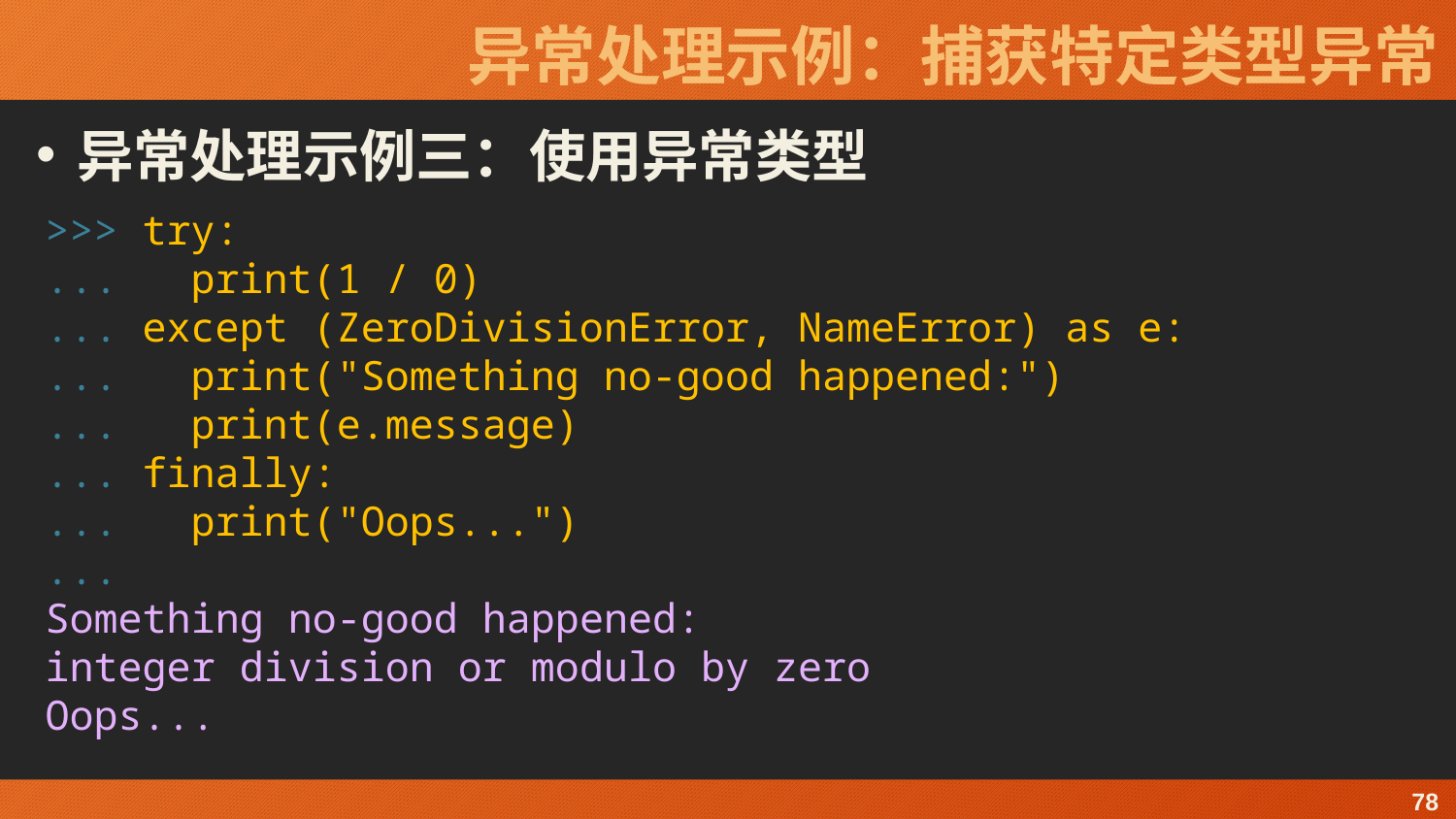

# 异常处理示例：捕获特定类型异常
异常处理示例三：使用异常类型
>>> try:
...   print(1 / 0)
... except (ZeroDivisionError, NameError) as e:
...   print("Something no-good happened:")
...   print(e.message)
... finally:
...   print("Oops...")
...
Something no-good happened:
integer division or modulo by zero
Oops...
78